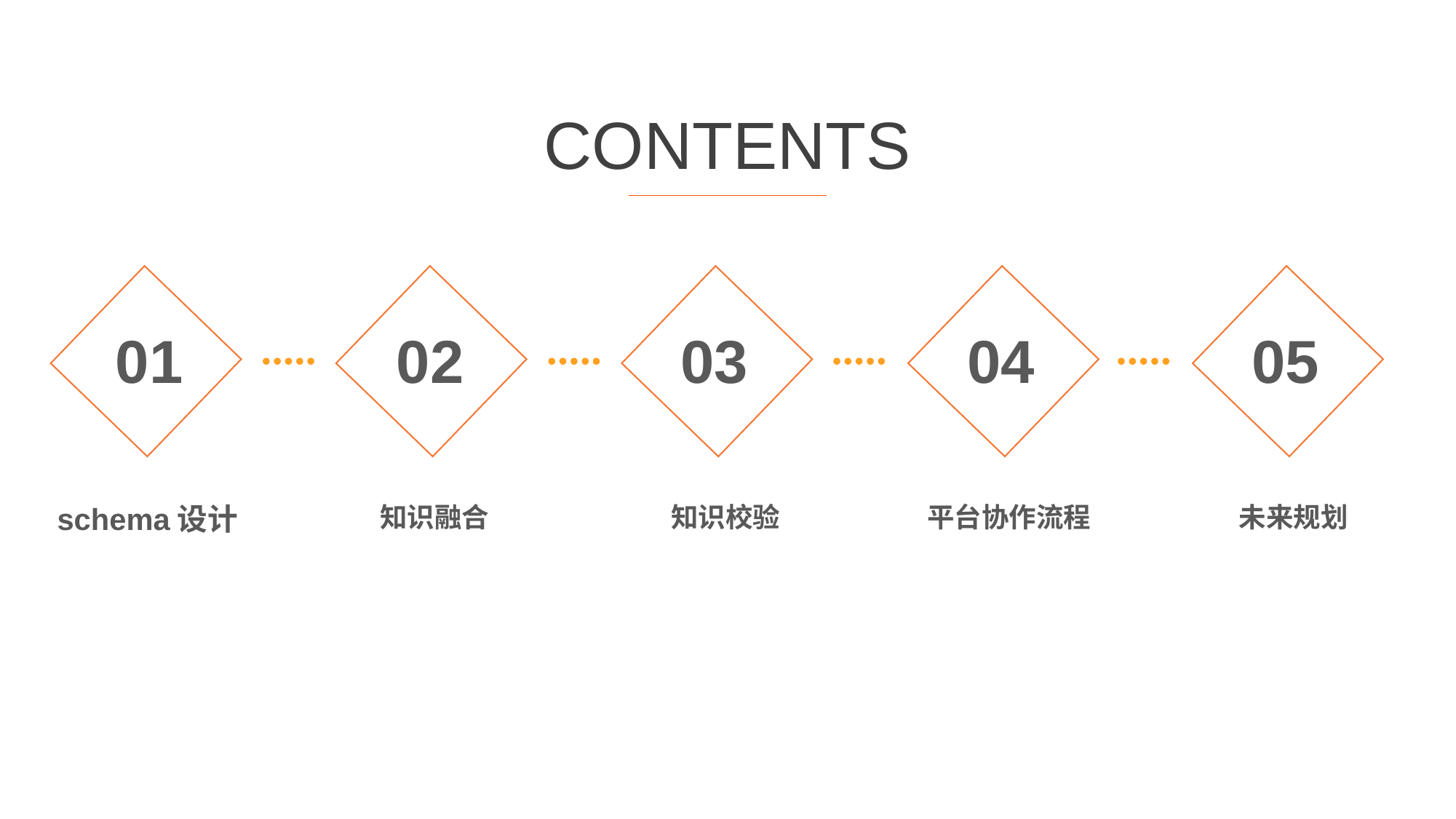

CONTENTS

01
02
03
04
05

schema设计
知识融合
知识校验
平台协作流程
未来规划